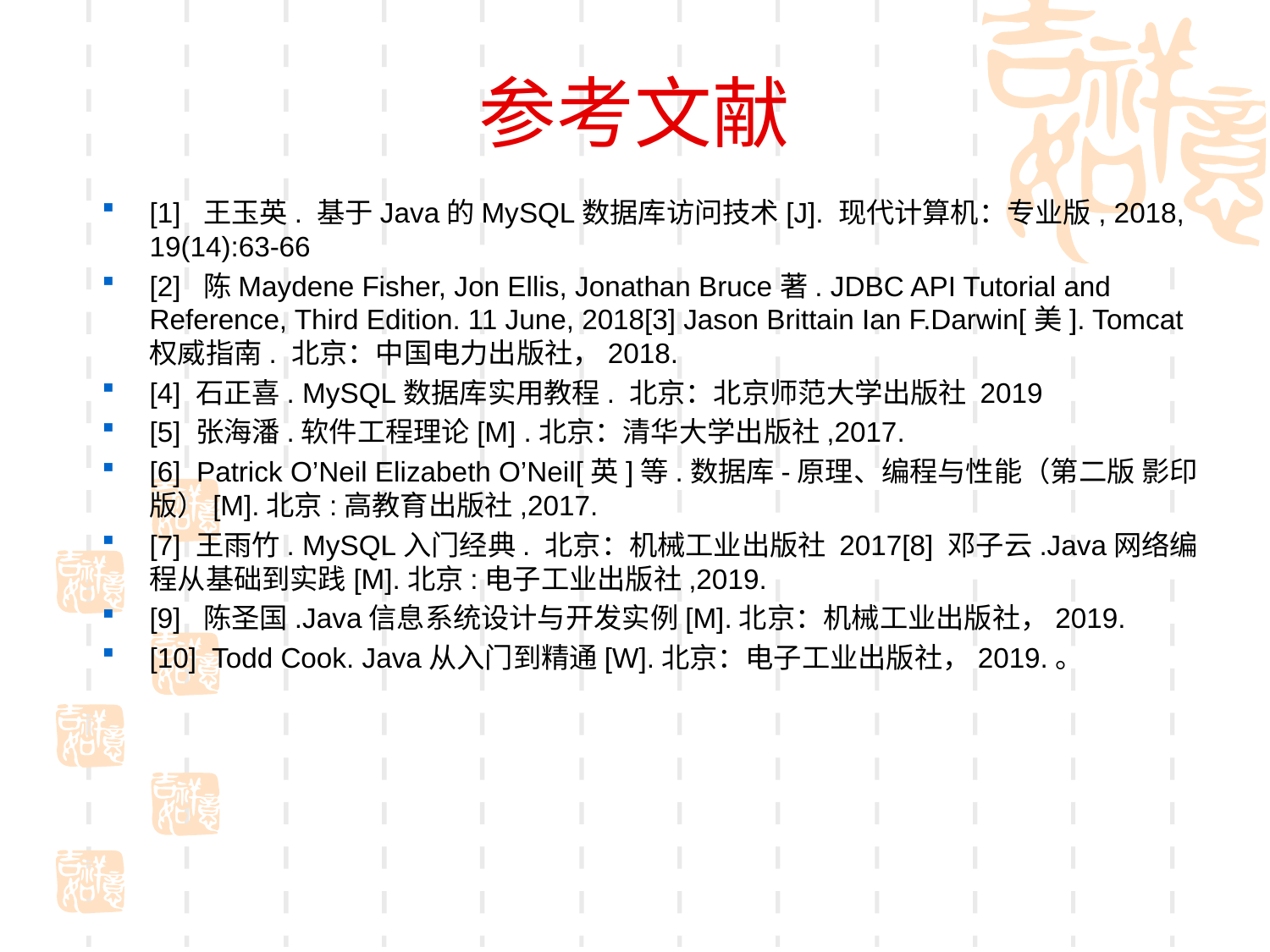

# 参考文献
[1]  王玉英. 基于Java的MySQL数据库访问技术[J]. 现代计算机：专业版, 2018, 19(14):63-66
[2]  陈Maydene Fisher, Jon Ellis, Jonathan Bruce著. JDBC API Tutorial and Reference, Third Edition. 11 June, 2018[3] Jason Brittain Ian F.Darwin[美]. Tomcat权威指南. 北京：中国电力出版社，2018.
[4] 石正喜. MySQL数据库实用教程. 北京：北京师范大学出版社 2019
[5] 张海潘.软件工程理论[M] .北京：清华大学出版社,2017.
[6]  Patrick O’Neil Elizabeth O’Neil[英]等.数据库-原理、编程与性能（第二版 影印版）[M].北京:高教育出版社,2017.
[7] 王雨竹. MySQL入门经典. 北京：机械工业出版社 2017[8] 邓子云.Java网络编程从基础到实践[M].北京:电子工业出版社,2019.
[9]  陈圣国.Java信息系统设计与开发实例[M].北京：机械工业出版社，2019.
[10]  Todd Cook. Java从入门到精通[W].北京：电子工业出版社，2019.。